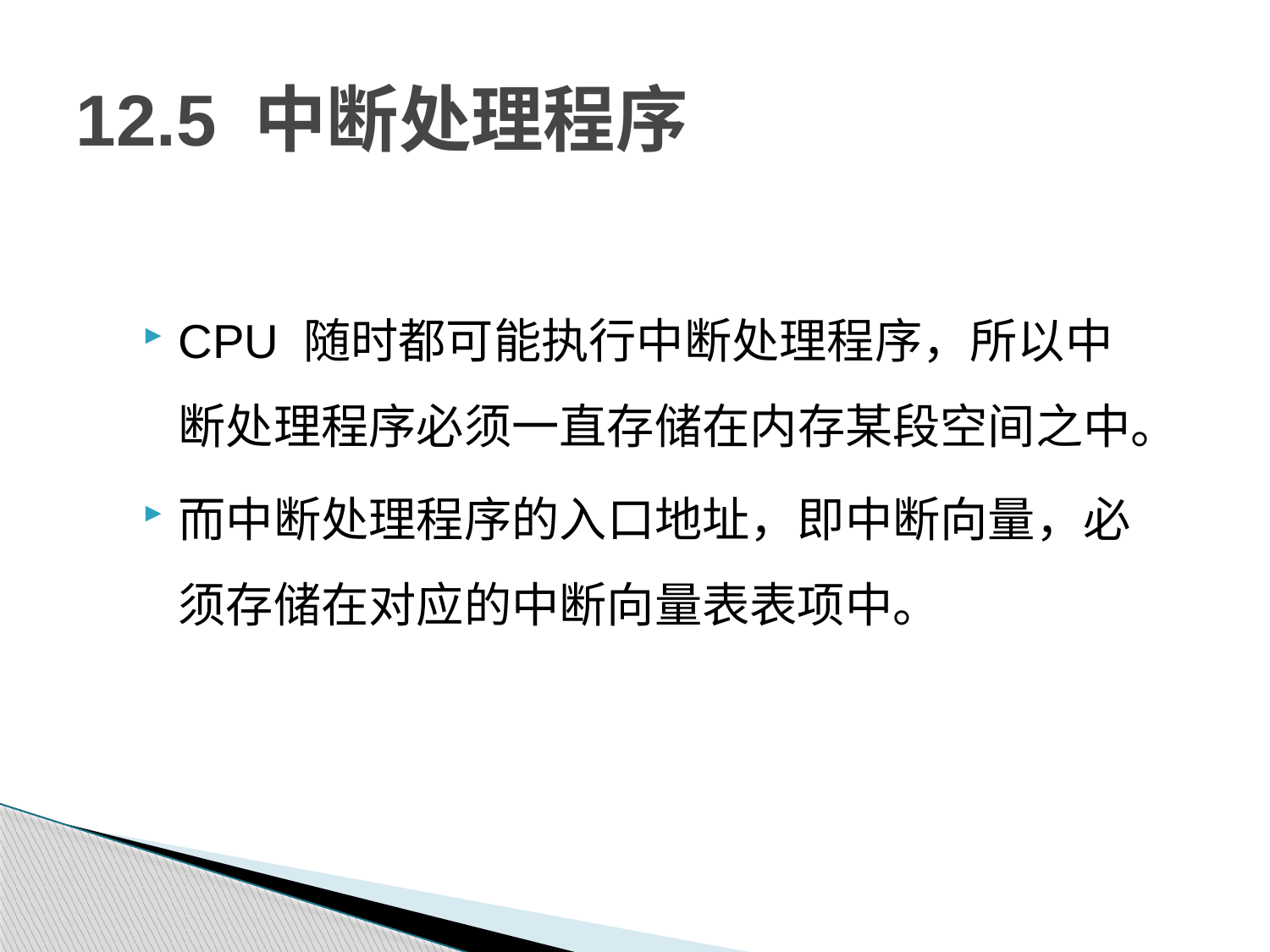

# 12.5 中断处理程序
CPU 随时都可能执行中断处理程序，所以中断处理程序必须一直存储在内存某段空间之中。
而中断处理程序的入口地址，即中断向量，必须存储在对应的中断向量表表项中。